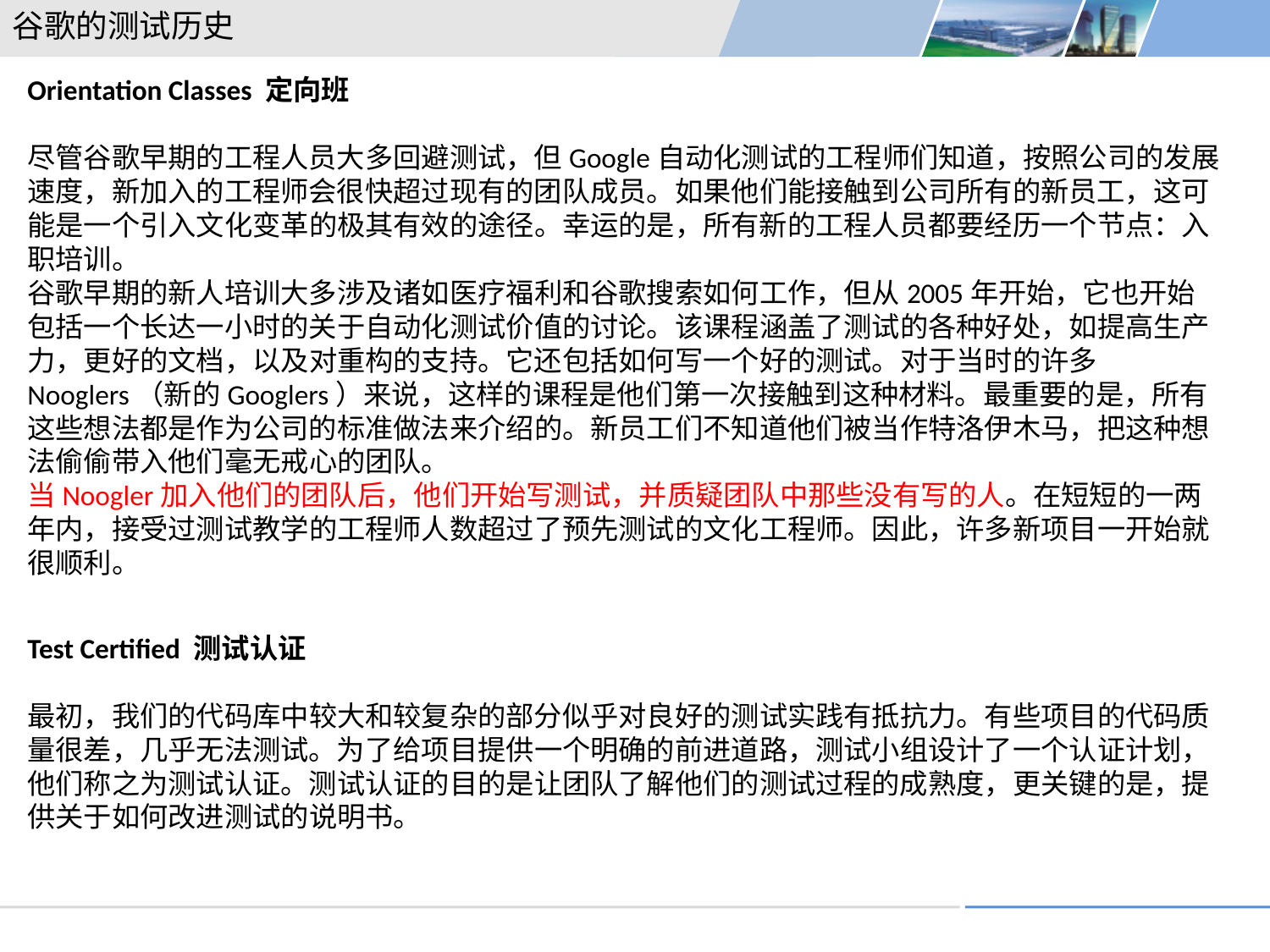

谷歌的测试历史
Orientation Classes 定向班

尽管谷歌早期的工程人员大多回避测试，但Google自动化测试的工程师们知道，按照公司的发展速度，新加入的工程师会很快超过现有的团队成员。如果他们能接触到公司所有的新员工，这可能是一个引入文化变革的极其有效的途径。幸运的是，所有新的工程人员都要经历一个节点：入职培训。
谷歌早期的新人培训大多涉及诸如医疗福利和谷歌搜索如何工作，但从2005年开始，它也开始包括一个长达一小时的关于自动化测试价值的讨论。该课程涵盖了测试的各种好处，如提高生产力，更好的文档，以及对重构的支持。它还包括如何写一个好的测试。对于当时的许多Nooglers（新的Googlers）来说，这样的课程是他们第一次接触到这种材料。最重要的是，所有这些想法都是作为公司的标准做法来介绍的。新员工们不知道他们被当作特洛伊木马，把这种想法偷偷带入他们毫无戒心的团队。
当Noogler加入他们的团队后，他们开始写测试，并质疑团队中那些没有写的人。在短短的一两年内，接受过测试教学的工程师人数超过了预先测试的文化工程师。因此，许多新项目一开始就很顺利。

Test Certified 测试认证

最初，我们的代码库中较大和较复杂的部分似乎对良好的测试实践有抵抗力。有些项目的代码质量很差，几乎无法测试。为了给项目提供一个明确的前进道路，测试小组设计了一个认证计划，他们称之为测试认证。测试认证的目的是让团队了解他们的测试过程的成熟度，更关键的是，提供关于如何改进测试的说明书。